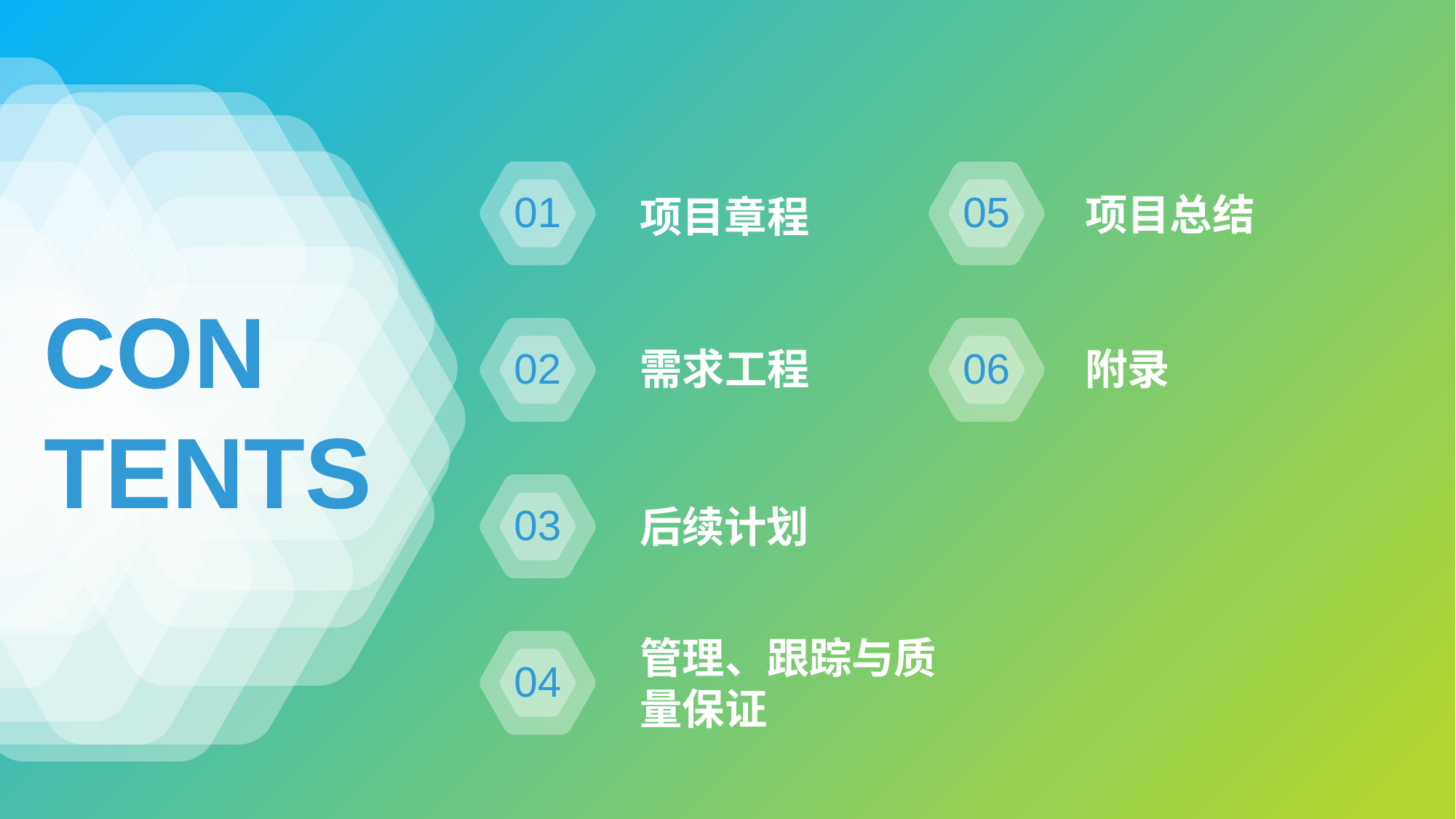

01

项目章程

05

项目总结
CON
TENTS

06

附录

02

需求工程

03

后续计划
管理、跟踪与质量保证

04